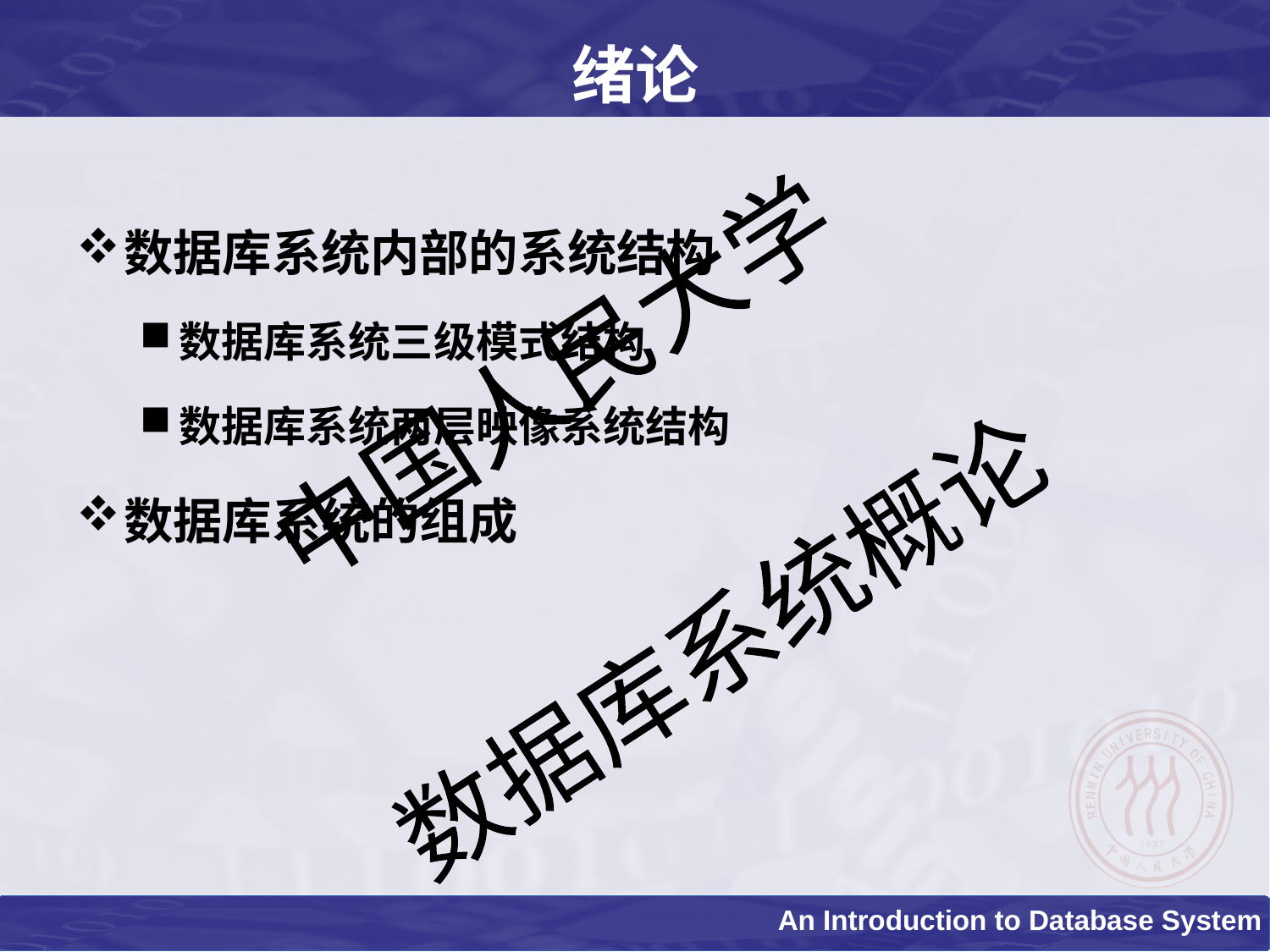

# 绪论
数据库系统内部的系统结构
数据库系统三级模式结构
数据库系统两层映像系统结构
数据库系统的组成